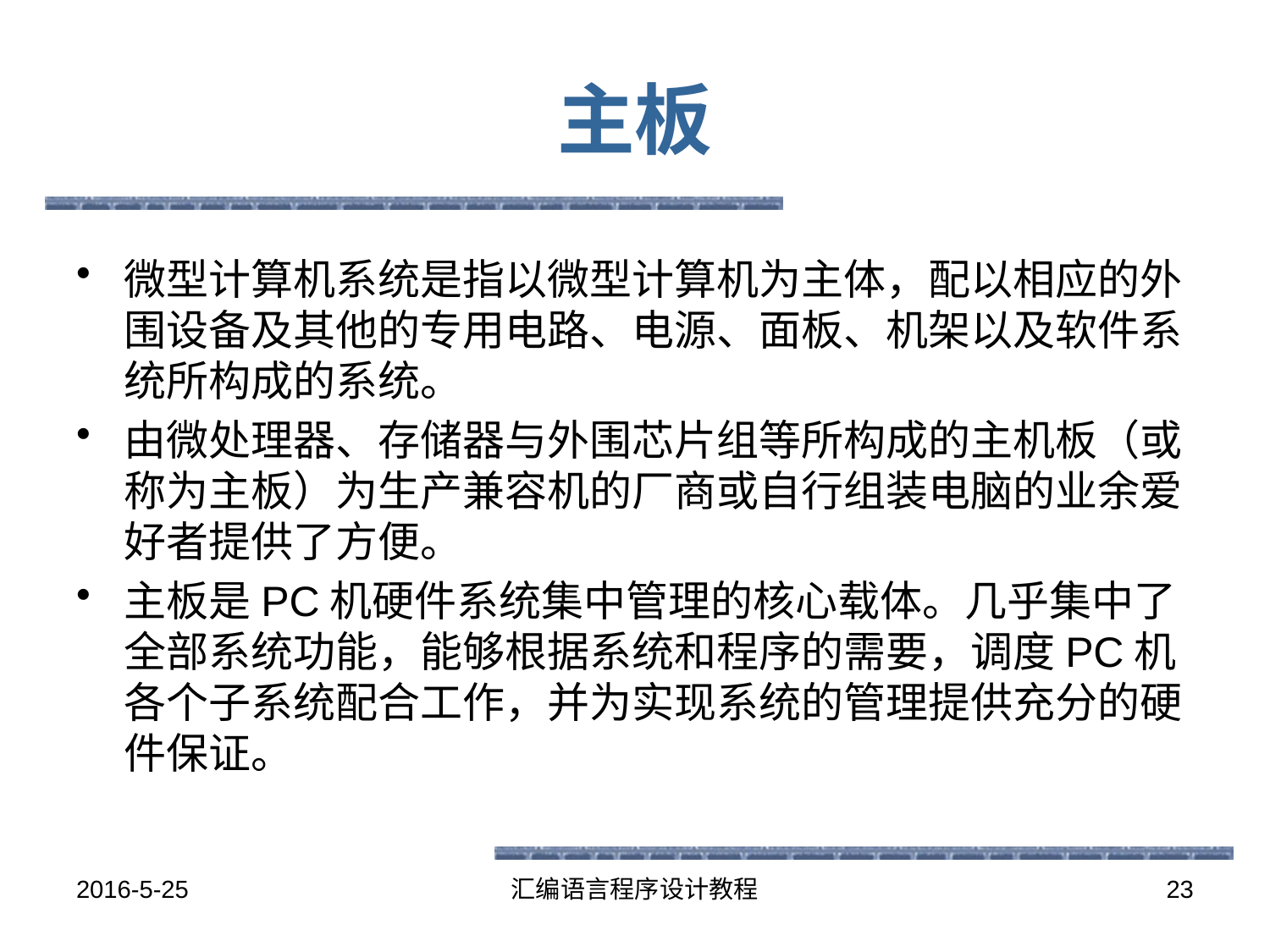

# 主板
微型计算机系统是指以微型计算机为主体，配以相应的外围设备及其他的专用电路、电源、面板、机架以及软件系统所构成的系统。
由微处理器、存储器与外围芯片组等所构成的主机板（或称为主板）为生产兼容机的厂商或自行组装电脑的业余爱好者提供了方便。
主板是PC机硬件系统集中管理的核心载体。几乎集中了全部系统功能，能够根据系统和程序的需要，调度PC机各个子系统配合工作，并为实现系统的管理提供充分的硬件保证。
2016-5-25
汇编语言程序设计教程
23